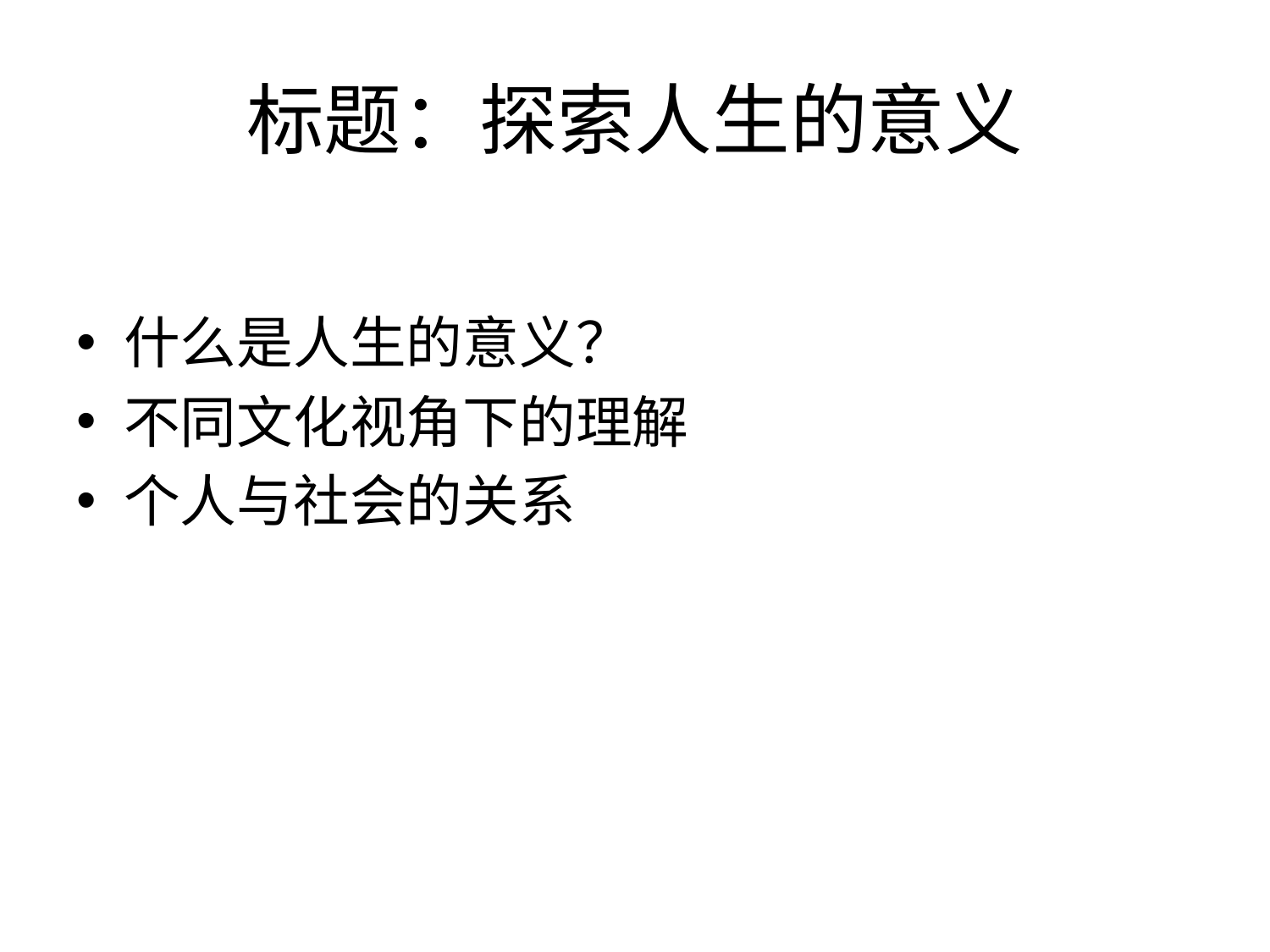

# 标题：探索人生的意义

什么是人生的意义？
不同文化视角下的理解
个人与社会的关系